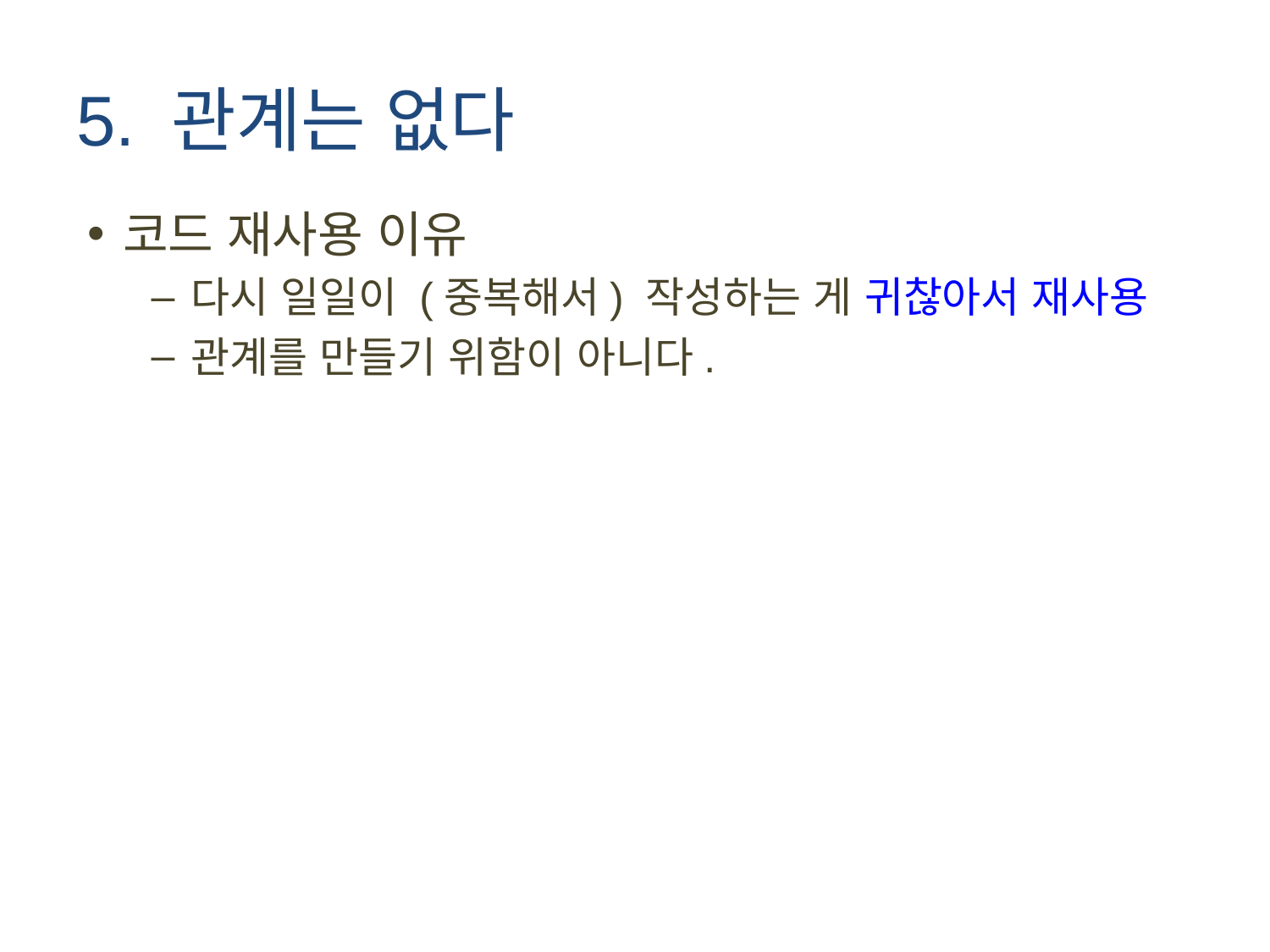

# 5. 관계는 없다
코드 재사용 이유
다시 일일이 (중복해서) 작성하는 게 귀찮아서 재사용
관계를 만들기 위함이 아니다.